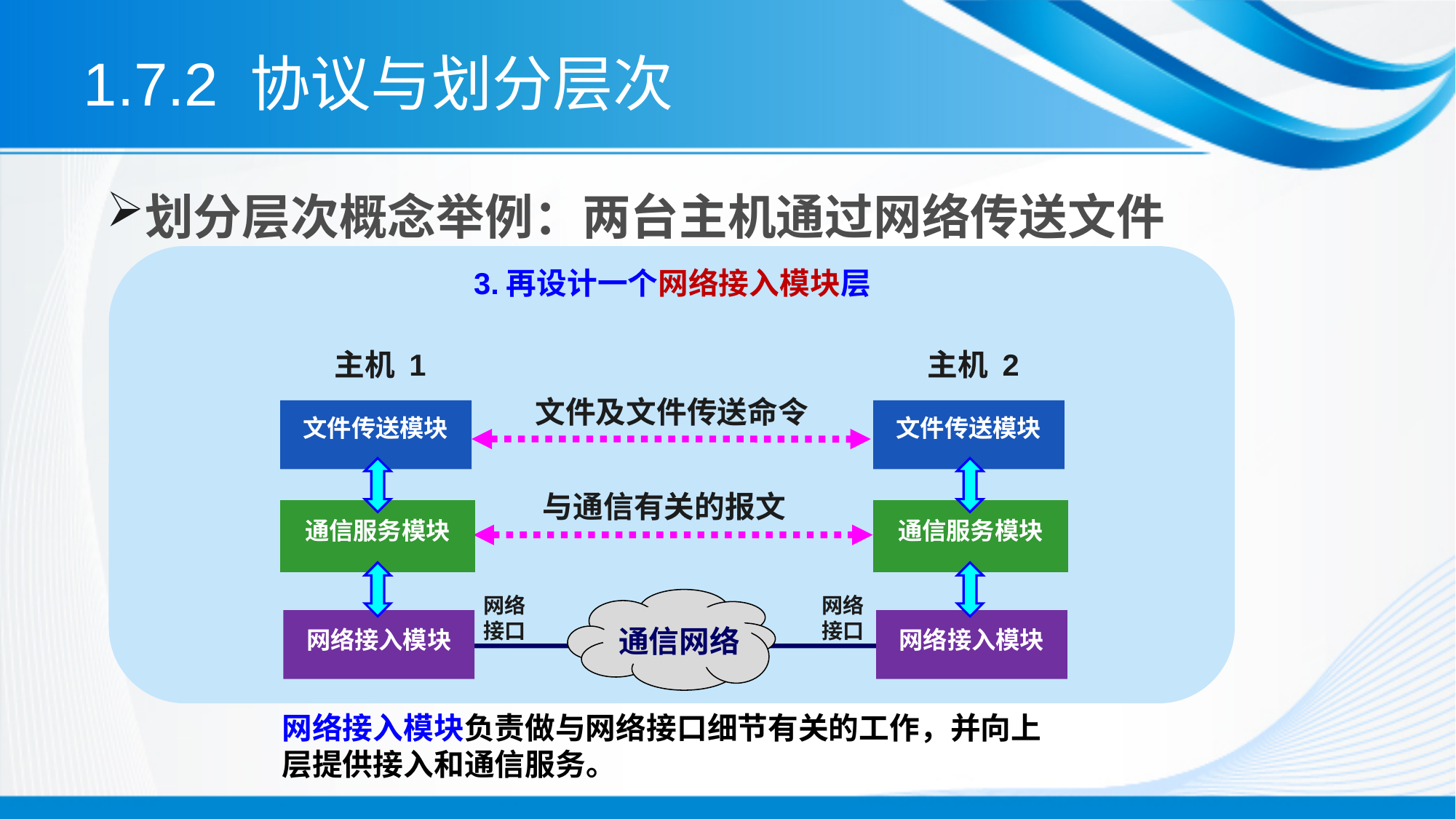

# 1.7.2 协议与划分层次
划分层次概念举例：两台主机通过网络传送文件

3.再设计一个网络接入模块层
主机 1
主机 2
文件及文件传送命令

文件传送模块
文件传送模块

与通信有关的报文

通信服务模块
通信服务模块

网络
接口
网络
接口

通信网络
网络接入模块
网络接入模块

网络接入模块负责做与网络接口细节有关的工作，并向上层提供接入和通信服务。